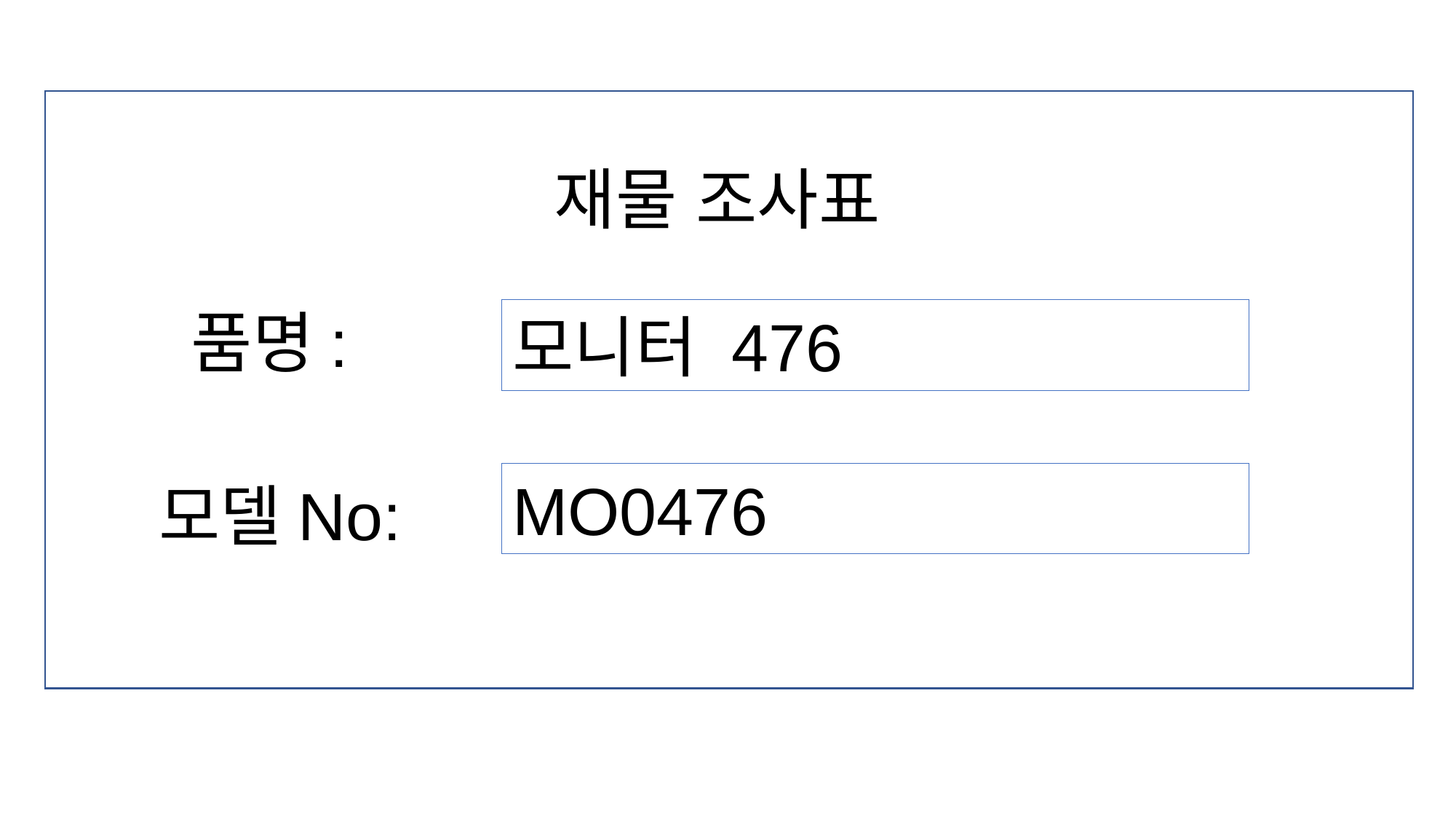

재물 조사표
품명:
모니터 476
MO0476
모델No: